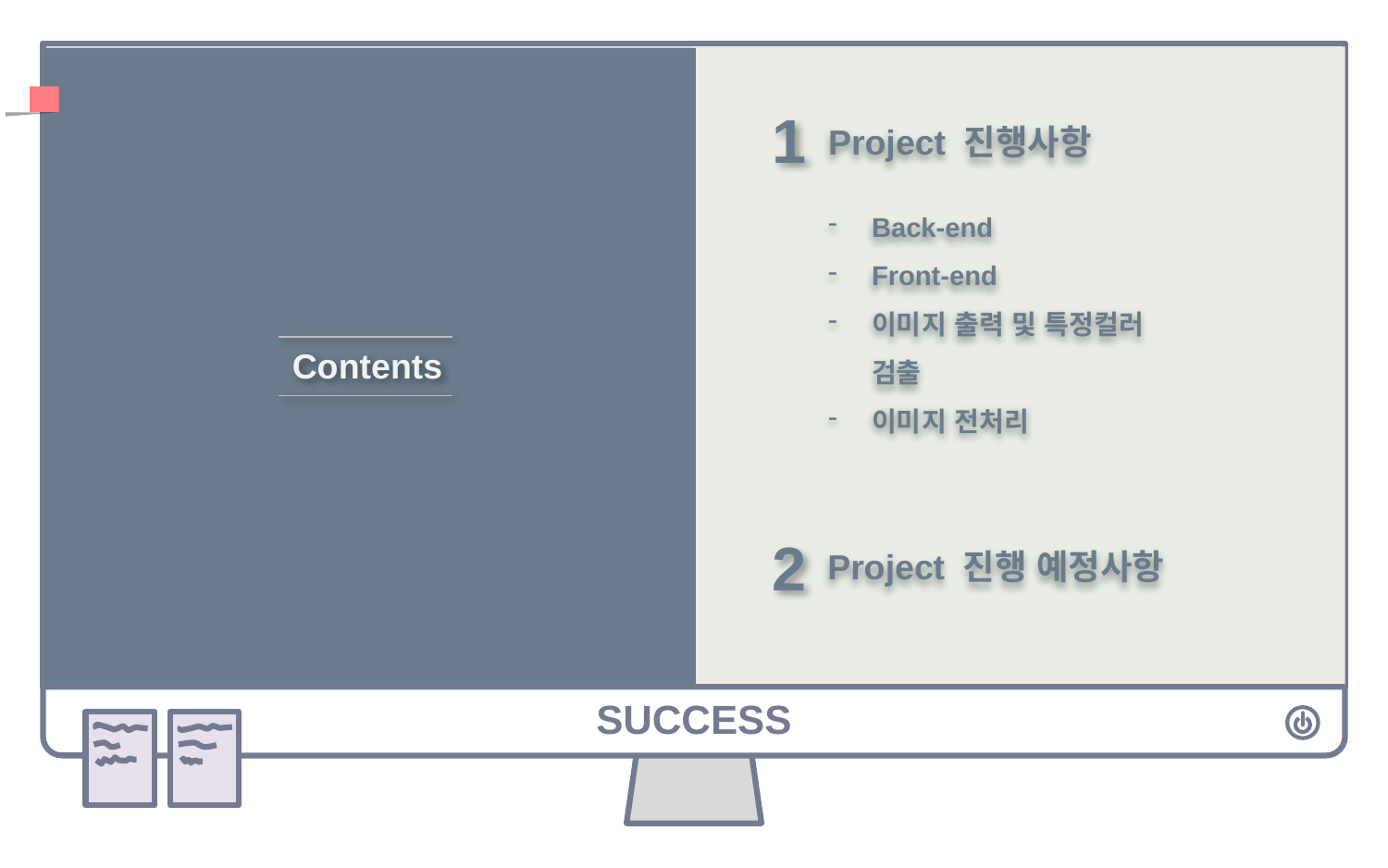

1
Project 진행사항

Back-end
Front-end
이미지 출력 및 특정컬러 검출
이미지 전처리
Contents
2
Project 진행 예정사항
SUCCESS